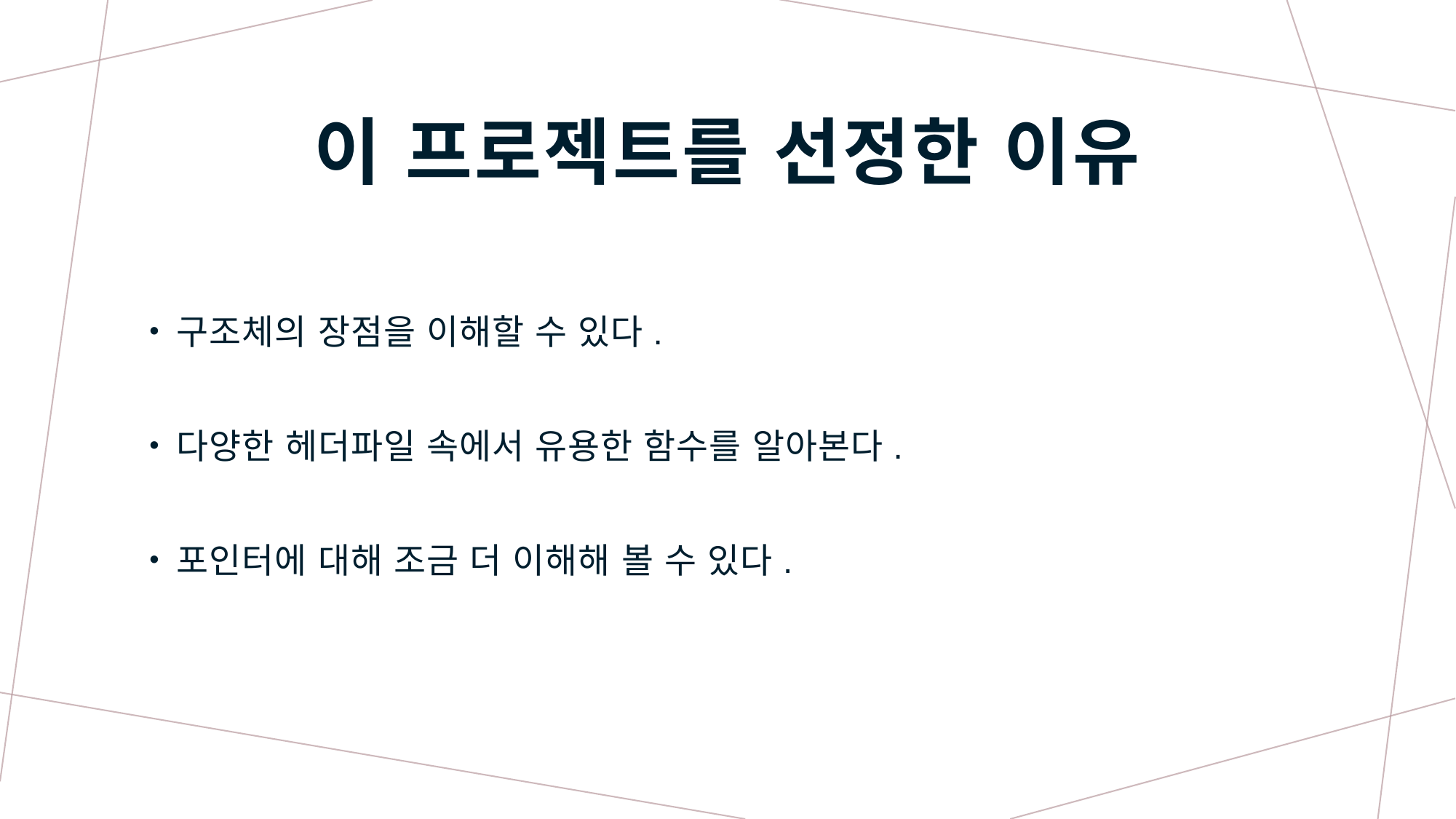

# 이 프로젝트를 선정한 이유

구조체의 장점을 이해할 수 있다.

다양한 헤더파일 속에서 유용한 함수를 알아본다.

포인터에 대해 조금 더 이해해 볼 수 있다.